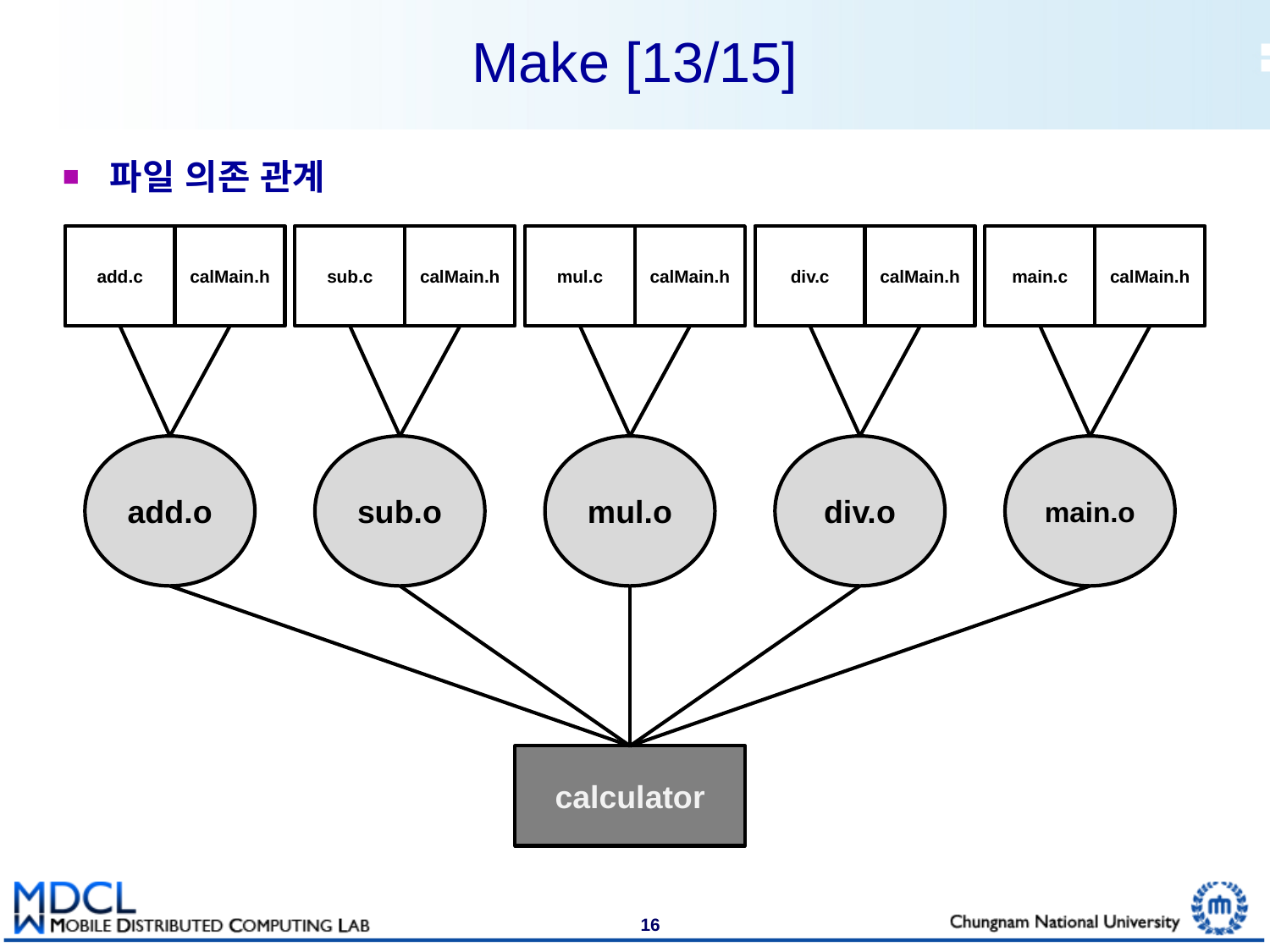

# Make [13/15]
파일 의존 관계
add.c
calMain.h
sub.c
calMain.h
mul.c
calMain.h
div.c
calMain.h
main.c
calMain.h
add.o
sub.o
mul.o
div.o
main.o
calculator